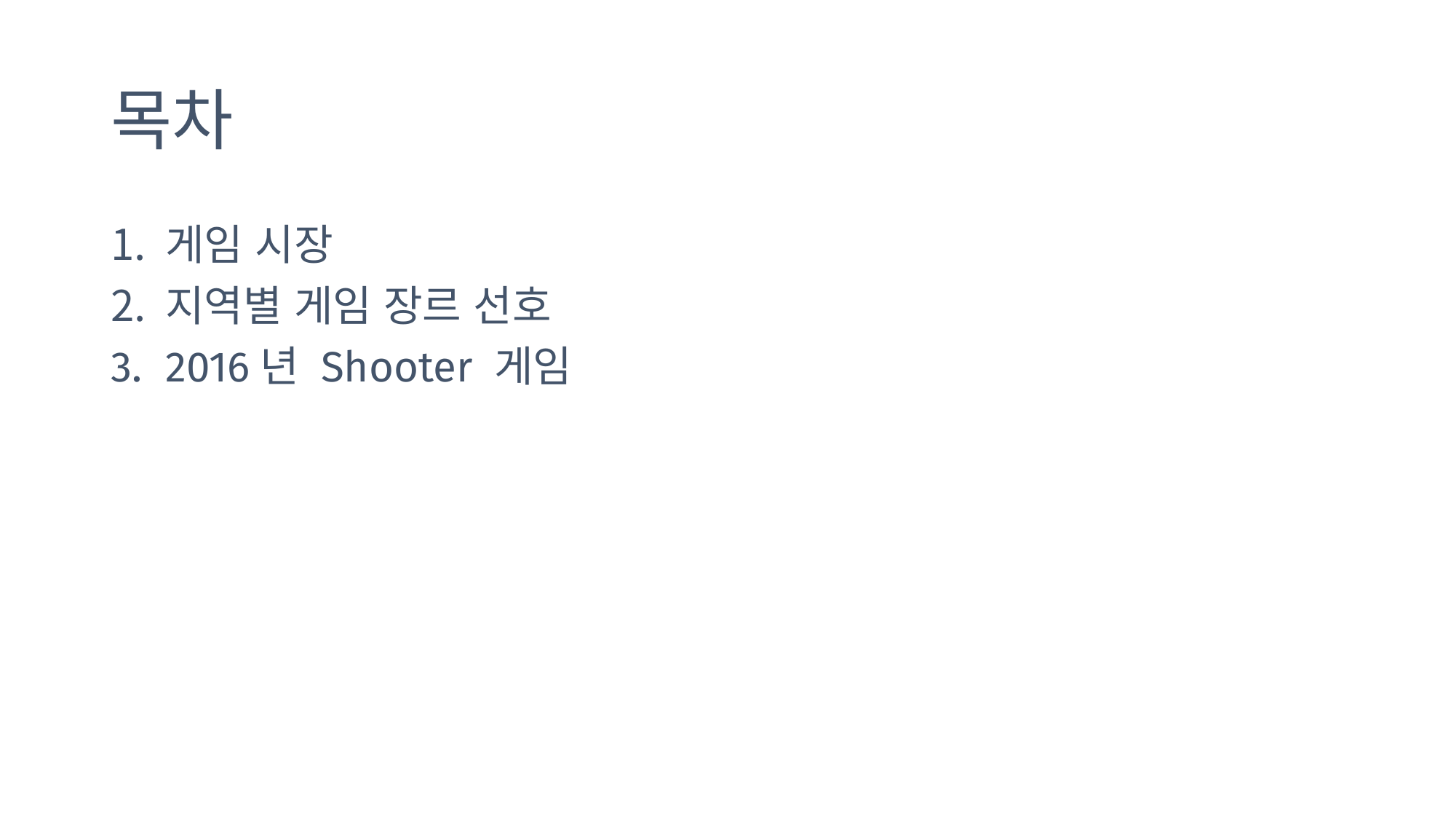

# 목차
게임 시장
지역별 게임 장르 선호
2016년 Shooter 게임